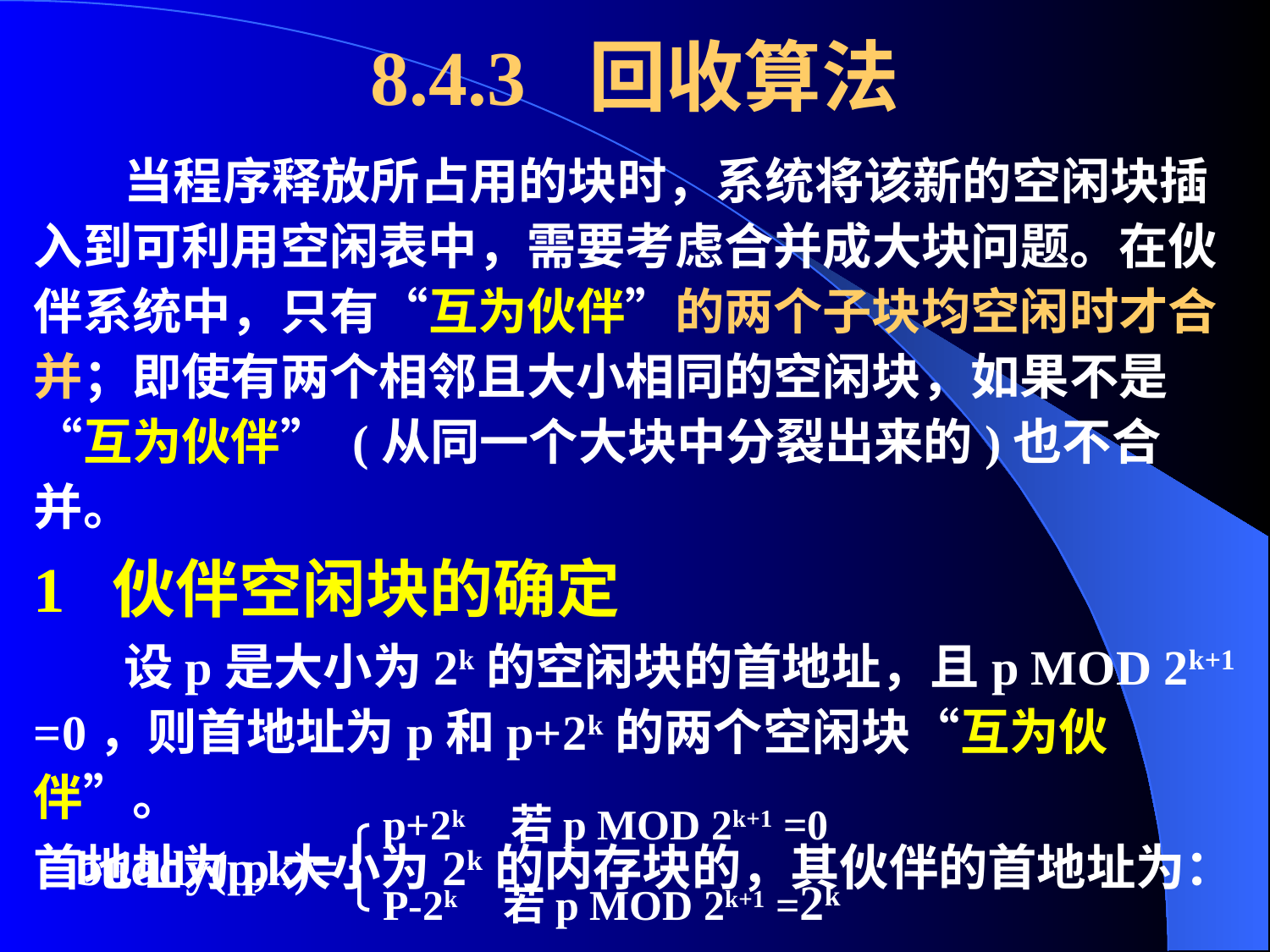

# 8.4.3  回收算法
       当程序释放所占用的块时，系统将该新的空闲块插入到可利用空闲表中，需要考虑合并成大块问题。在伙伴系统中，只有“互为伙伴”的两个子块均空闲时才合并；即使有两个相邻且大小相同的空闲块，如果不是“互为伙伴” (从同一个大块中分裂出来的)也不合并。
1  伙伴空闲块的确定
       设p是大小为2k的空闲块的首地址，且p MOD 2k+1 =0，则首地址为p和p+2k的两个空闲块“互为伙伴”。
首地址为p大小为2k的内存块的，其伙伴的首地址为：
p+2k     若p MOD 2k+1 =0

buddy(p,k)=
P-2k     若p MOD 2k+1 =2k